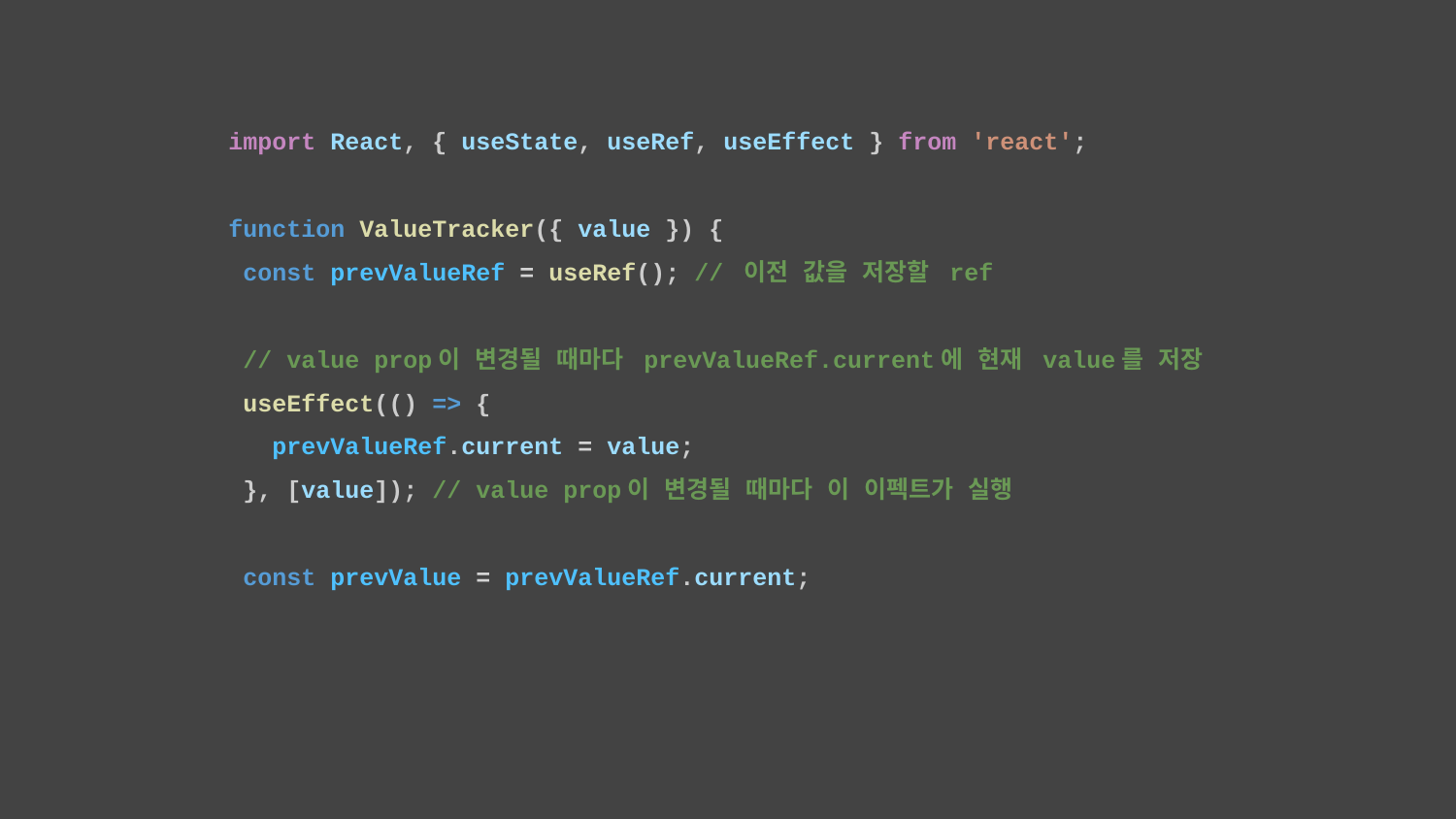

import React, { useState, useRef, useEffect } from 'react';

function ValueTracker({ value }) {
 const prevValueRef = useRef(); // 이전 값을 저장할 ref

 // value prop이 변경될 때마다 prevValueRef.current에 현재 value를 저장
 useEffect(() => {
   prevValueRef.current = value;
 }, [value]); // value prop이 변경될 때마다 이 이펙트가 실행

 const prevValue = prevValueRef.current;